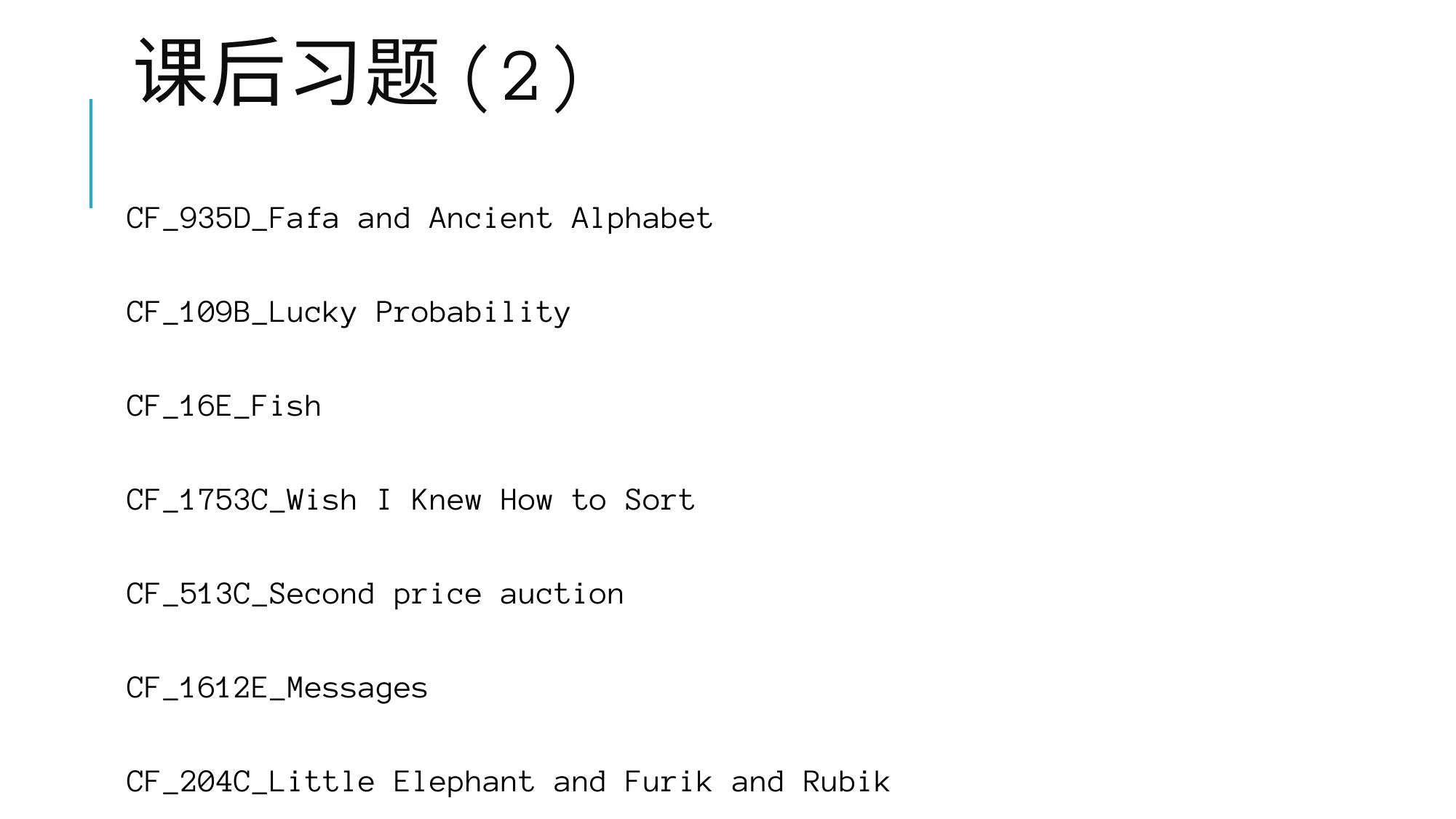

# 课后习题(2)
CF_935D_Fafa and Ancient Alphabet

CF_109B_Lucky Probability

CF_16E_Fish

CF_1753C_Wish I Knew How to Sort

CF_513C_Second price auction

CF_1612E_Messages

CF_204C_Little Elephant and Furik and Rubik